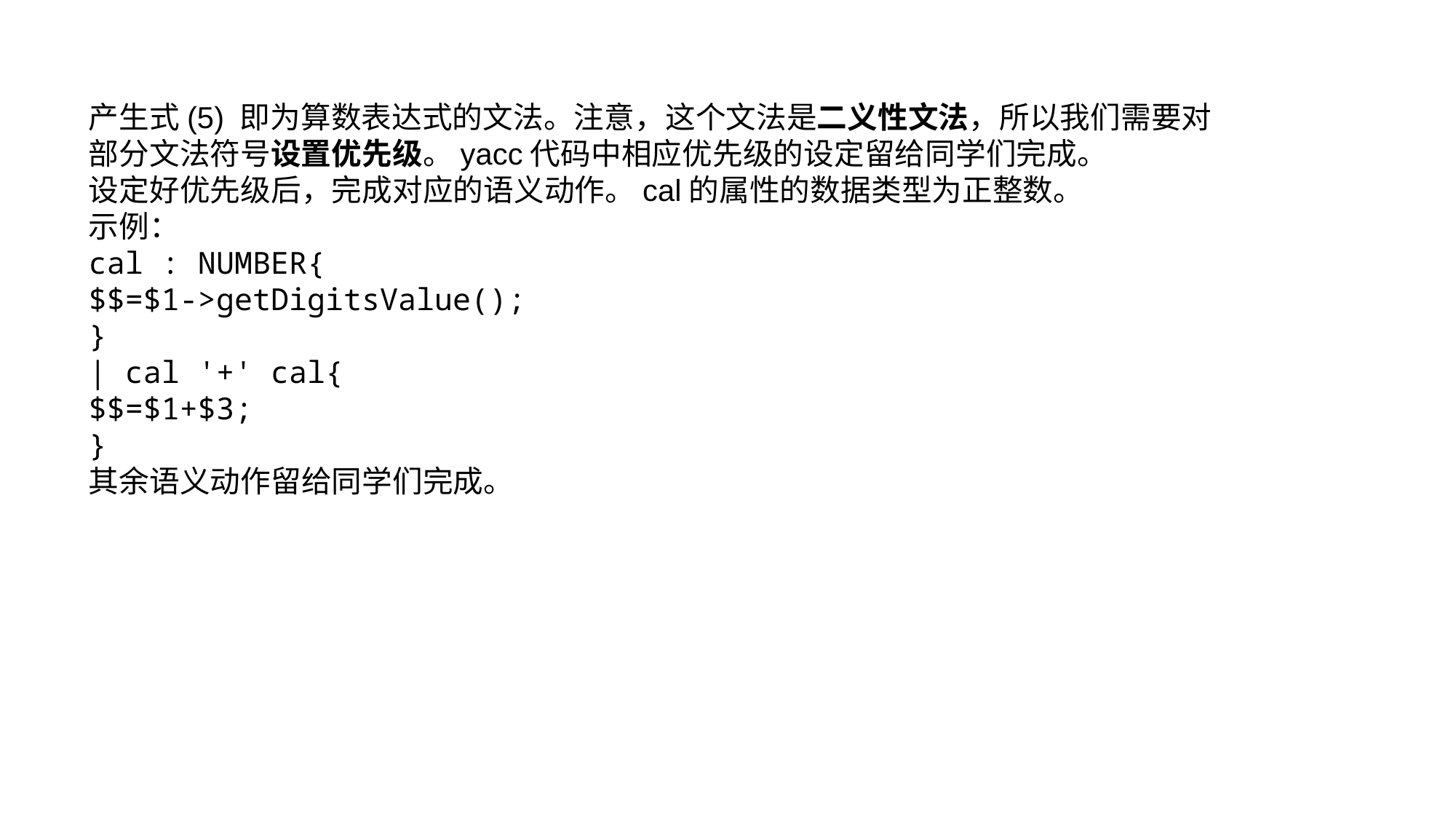

产生式(5) 即为算数表达式的文法。注意，这个文法是二义性文法，所以我们需要对部分文法符号设置优先级。yacc代码中相应优先级的设定留给同学们完成。
设定好优先级后，完成对应的语义动作。cal的属性的数据类型为正整数。
示例：
cal : NUMBER{
$$=$1->getDigitsValue();
}
| cal '+' cal{
$$=$1+$3;
}
其余语义动作留给同学们完成。